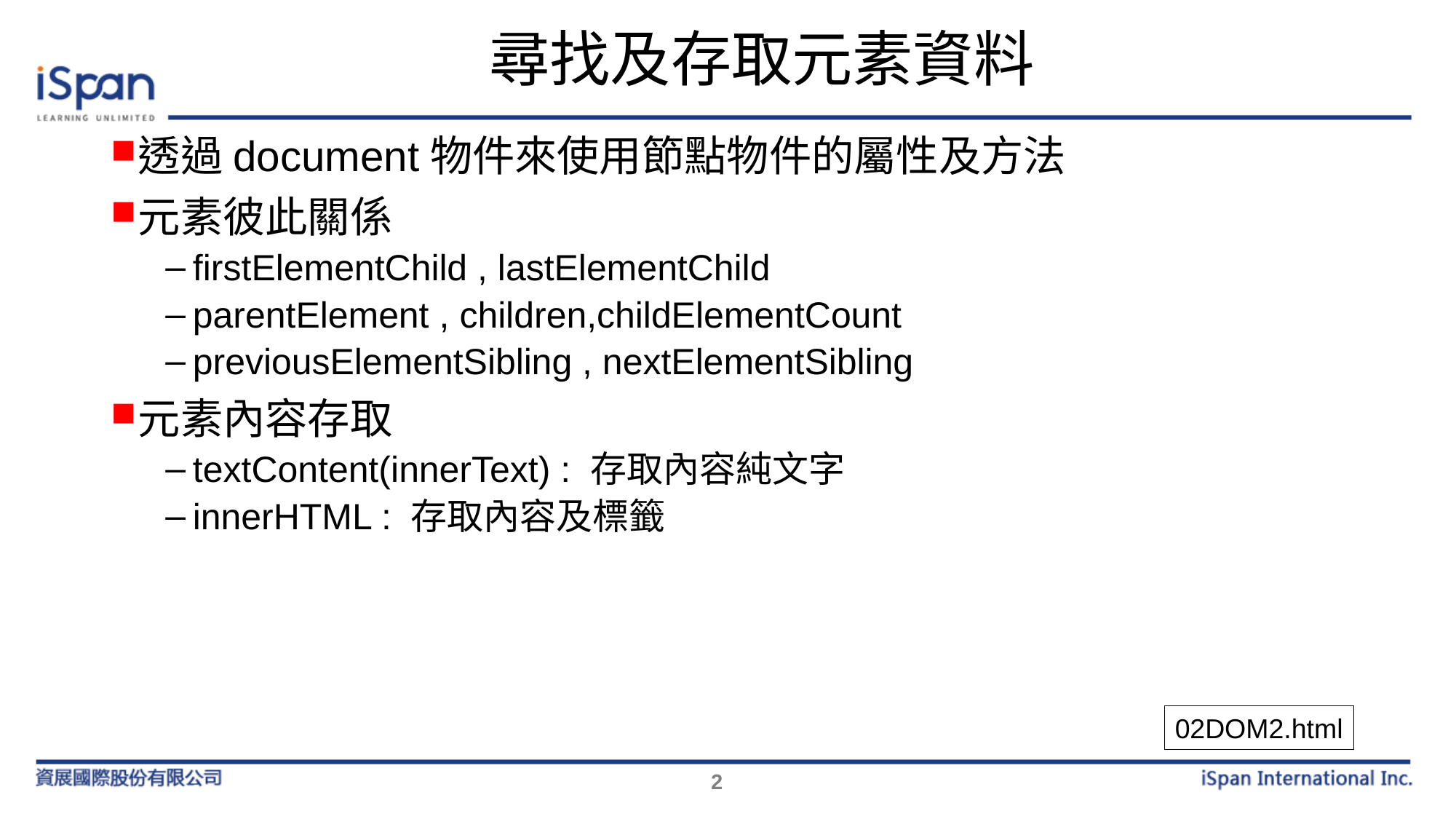

# 尋找及存取元素資料
透過document物件來使用節點物件的屬性及方法
元素彼此關係
firstElementChild , lastElementChild
parentElement , children,childElementCount
previousElementSibling , nextElementSibling
元素內容存取
textContent(innerText) : 存取內容純文字
innerHTML : 存取內容及標籤

02DOM2.html
2